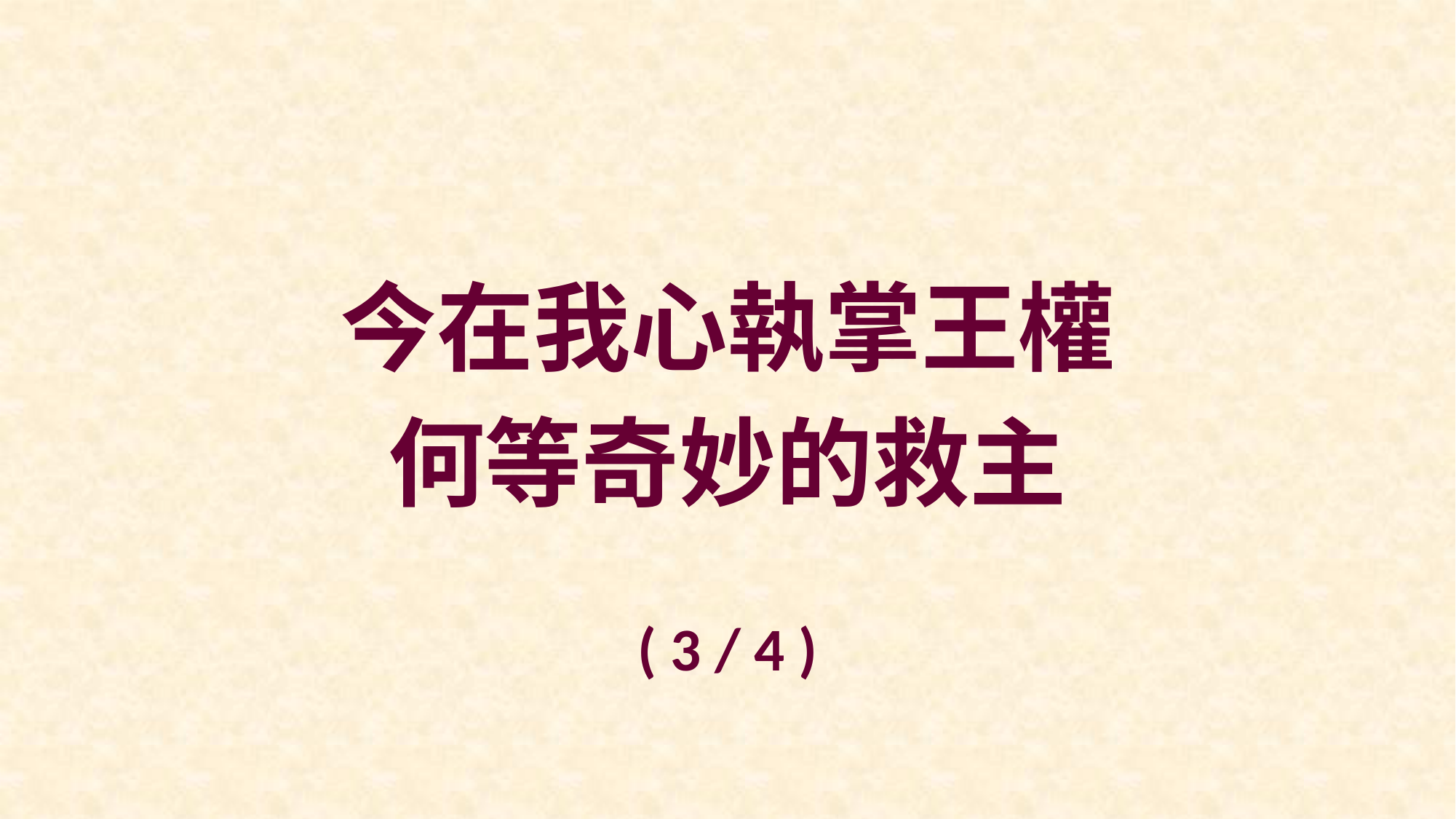

今在我心執掌王權
何等奇妙的救主
( 3 / 4 )